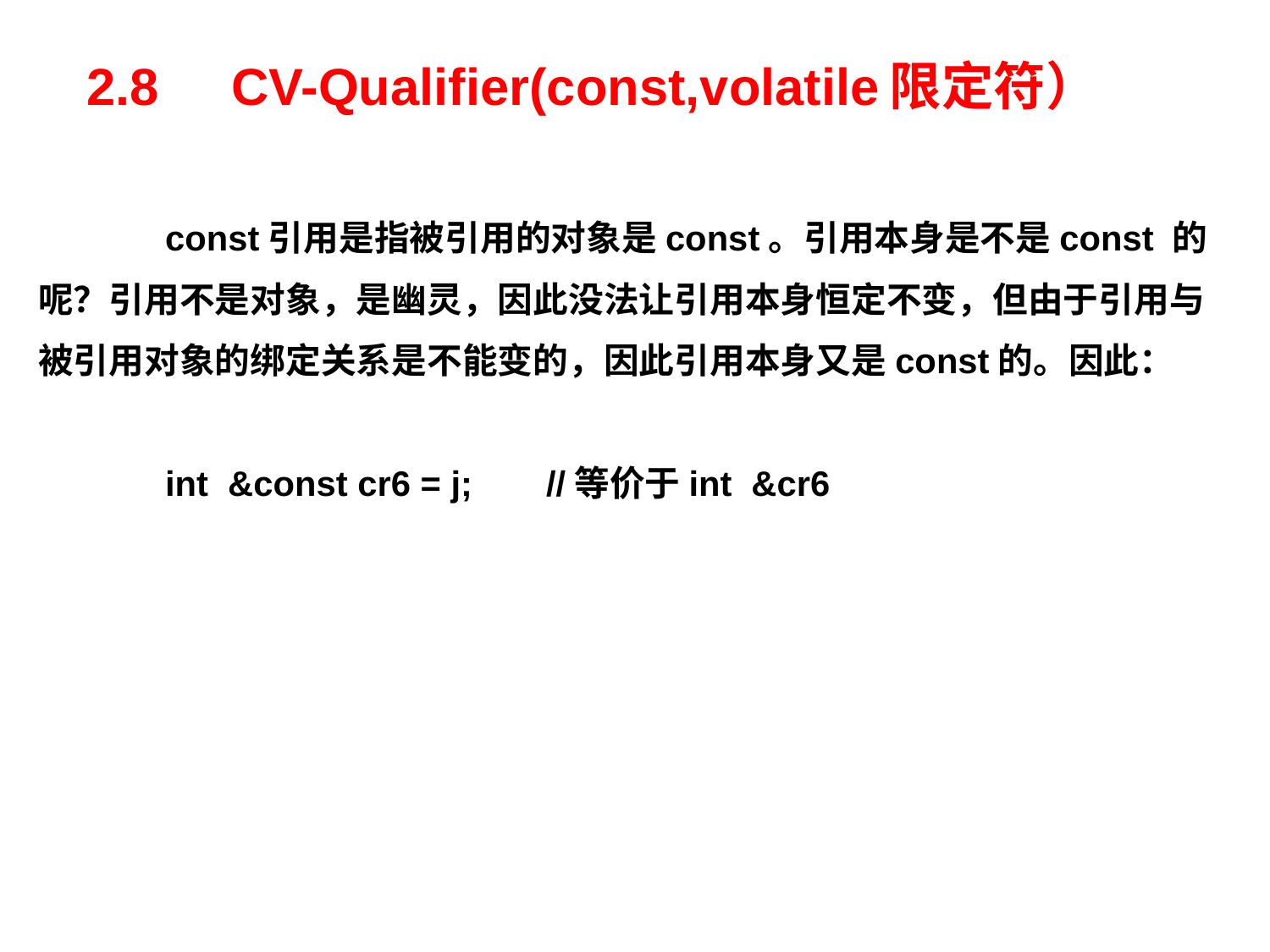

# 2.8　CV-Qualifier(const,volatile限定符）
	const引用是指被引用的对象是const。引用本身是不是const 的呢？引用不是对象，是幽灵，因此没法让引用本身恒定不变，但由于引用与被引用对象的绑定关系是不能变的，因此引用本身又是const的。因此：

	int  &const cr6 = j;  	//等价于int  &cr6